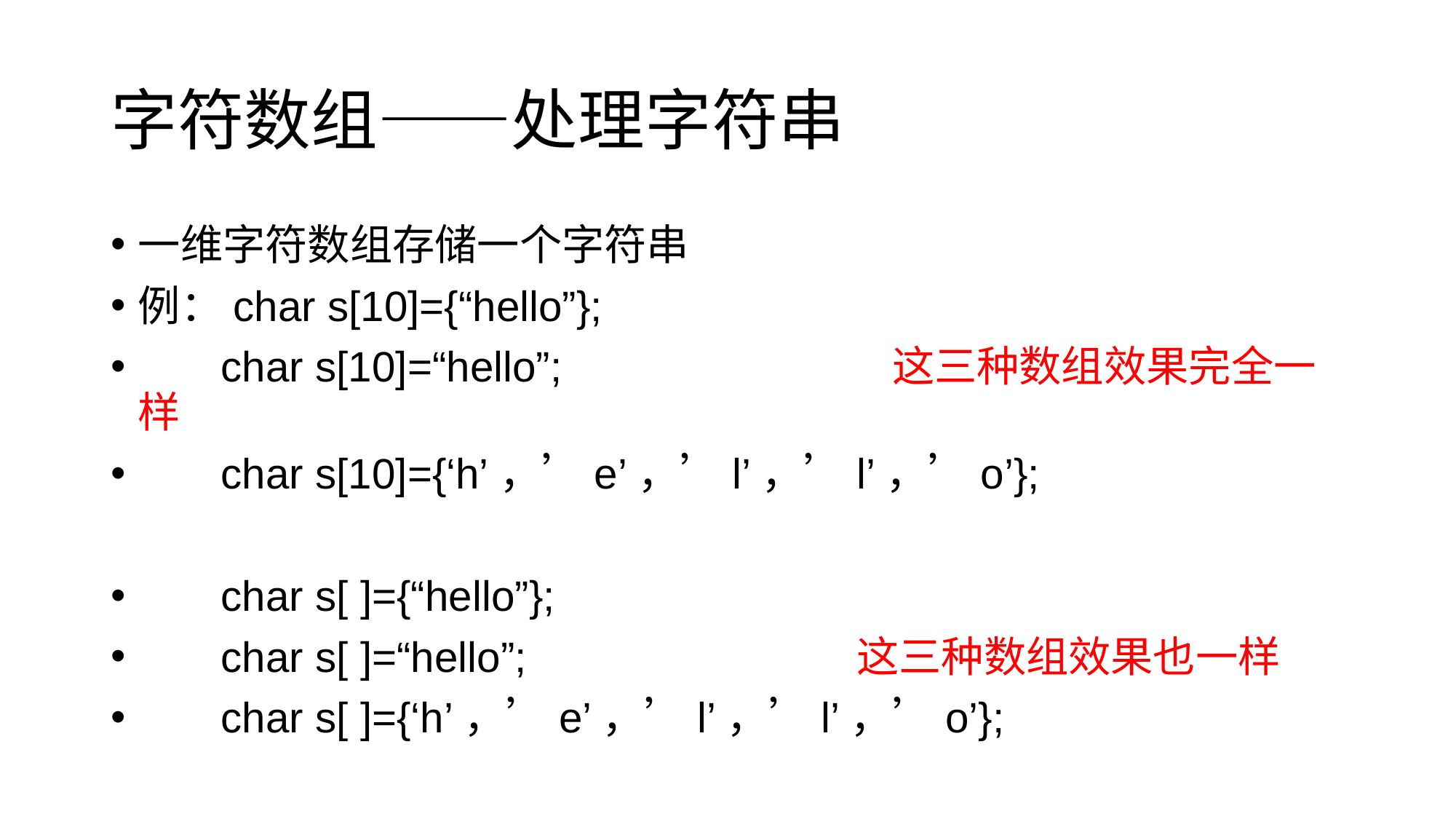

# 字符数组——处理字符串
一维字符数组存储一个字符串
例：char s[10]={“hello”};
       char s[10]=“hello”;                           这三种数组效果完全一样
       char s[10]={‘h’，’e’，’l’，’l’，’o’};

       char s[ ]={“hello”};
       char s[ ]=“hello”;                           这三种数组效果也一样
       char s[ ]={‘h’，’e’，’l’，’l’，’o’};